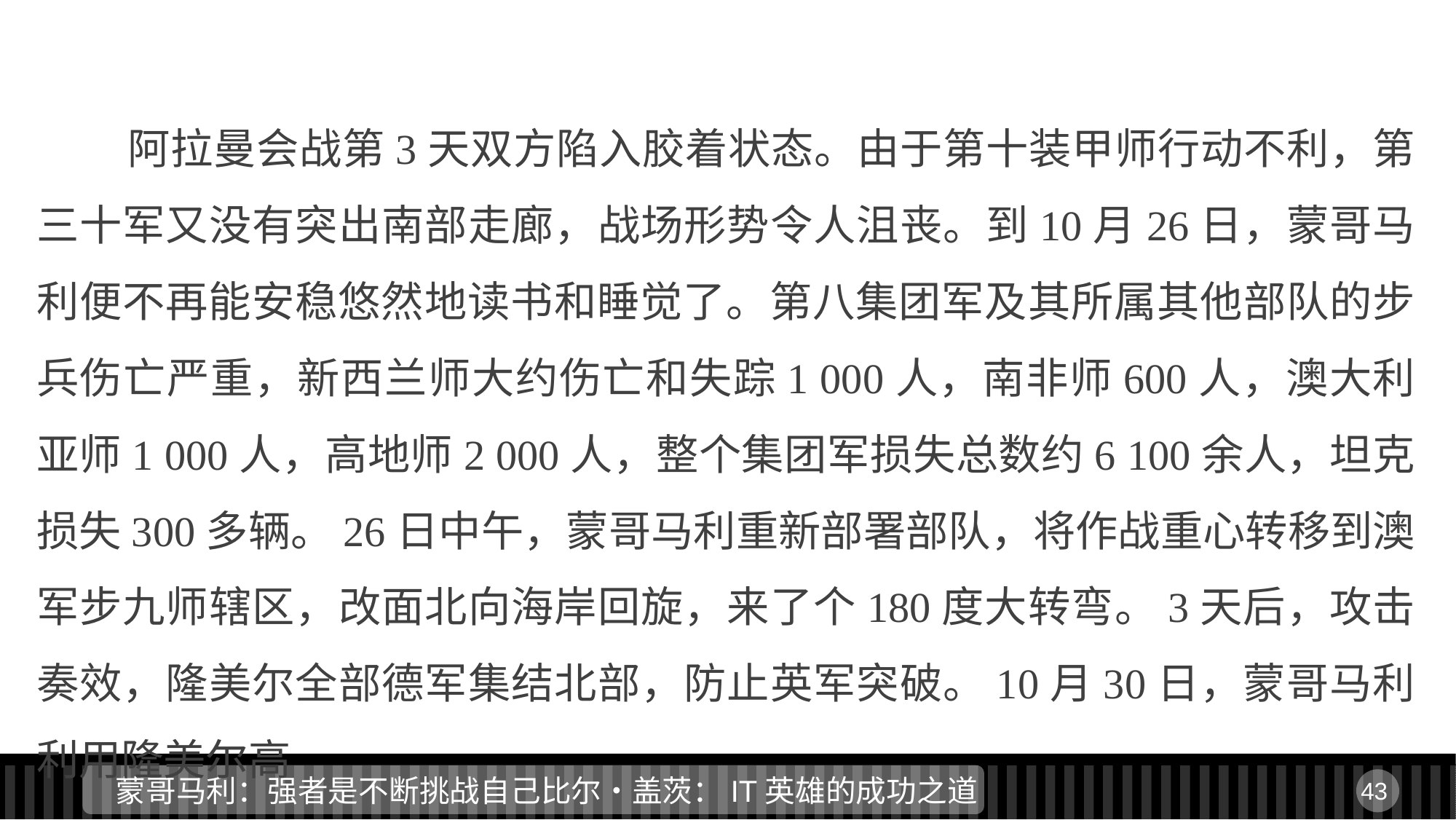

阿拉曼会战第3天双方陷入胶着状态。由于第十装甲师行动不利，第三十军又没有突出南部走廊，战场形势令人沮丧。到10月26日，蒙哥马利便不再能安稳悠然地读书和睡觉了。第八集团军及其所属其他部队的步兵伤亡严重，新西兰师大约伤亡和失踪1 000人，南非师600人，澳大利亚师1 000人，高地师2 000人，整个集团军损失总数约6 100余人，坦克损失300多辆。26日中午，蒙哥马利重新部署部队，将作战重心转移到澳军步九师辖区，改面北向海岸回旋，来了个180度大转弯。3天后，攻击奏效，隆美尔全部德军集结北部，防止英军突破。10月30日，蒙哥马利利用隆美尔高